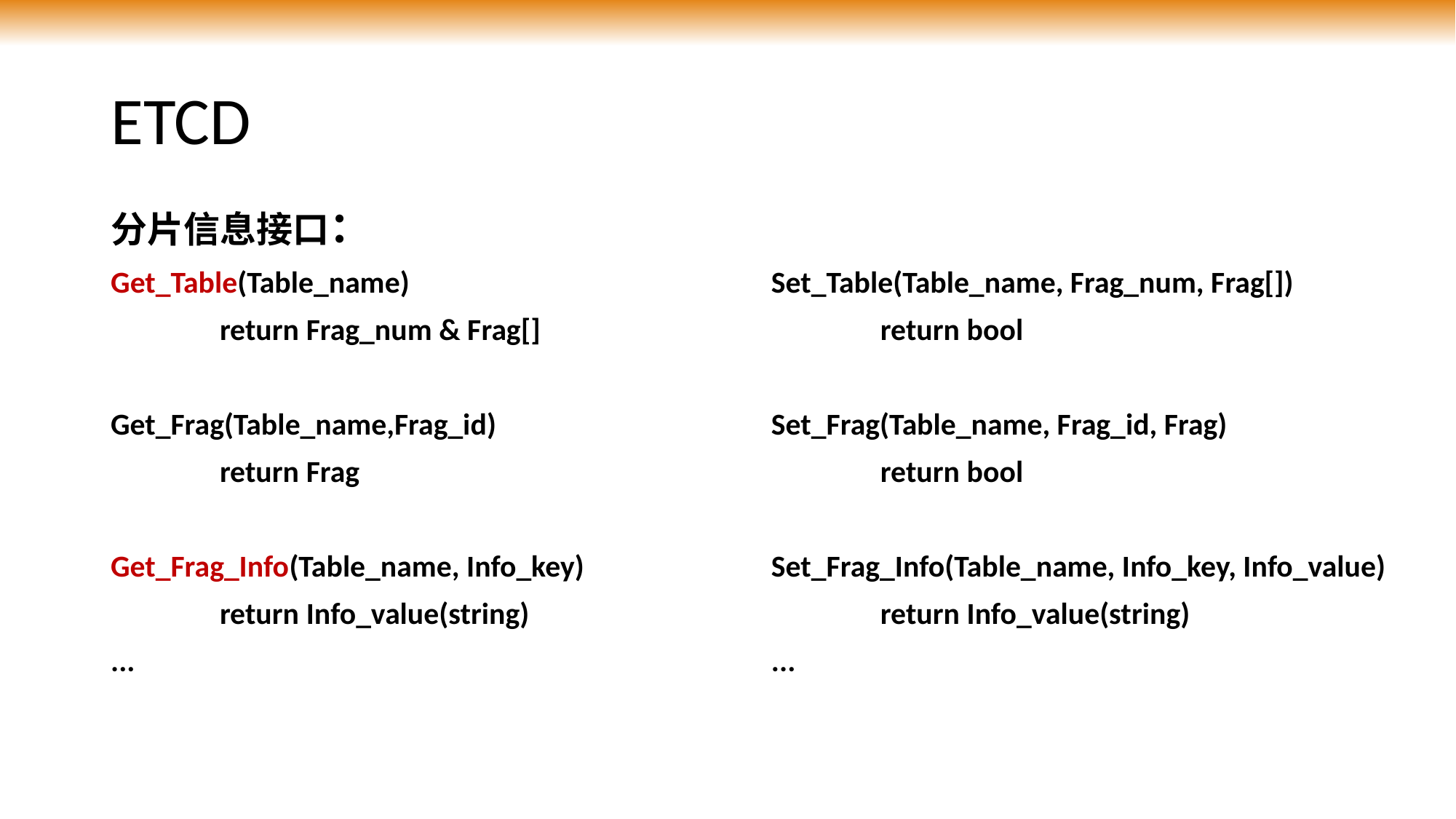

# ETCD
分片信息接口：
Get_Table(Table_name)
	return Frag_num & Frag[]

Get_Frag(Table_name,Frag_id)
	return Frag

Get_Frag_Info(Table_name, Info_key)
	return Info_value(string)
...
Set_Table(Table_name, Frag_num, Frag[])
	return bool

Set_Frag(Table_name, Frag_id, Frag)
	return bool

Set_Frag_Info(Table_name, Info_key, Info_value)
	return Info_value(string)
...